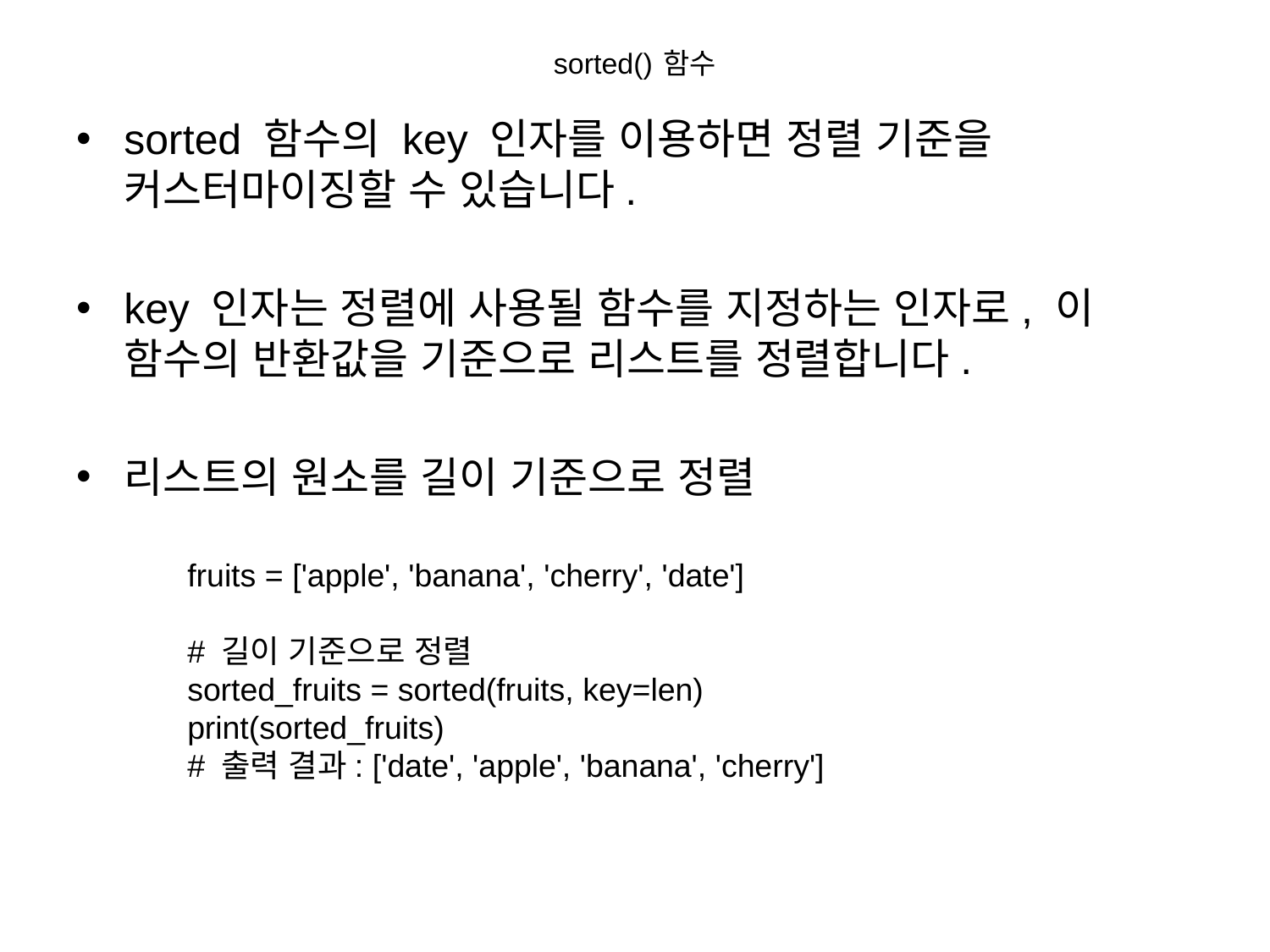

# sorted() 함수
sorted 함수의 key 인자를 이용하면 정렬 기준을 커스터마이징할 수 있습니다.

key 인자는 정렬에 사용될 함수를 지정하는 인자로, 이 함수의 반환값을 기준으로 리스트를 정렬합니다.

리스트의 원소를 길이 기준으로 정렬
fruits = ['apple', 'banana', 'cherry', 'date']

# 길이 기준으로 정렬
sorted_fruits = sorted(fruits, key=len)
print(sorted_fruits)
# 출력 결과: ['date', 'apple', 'banana', 'cherry']